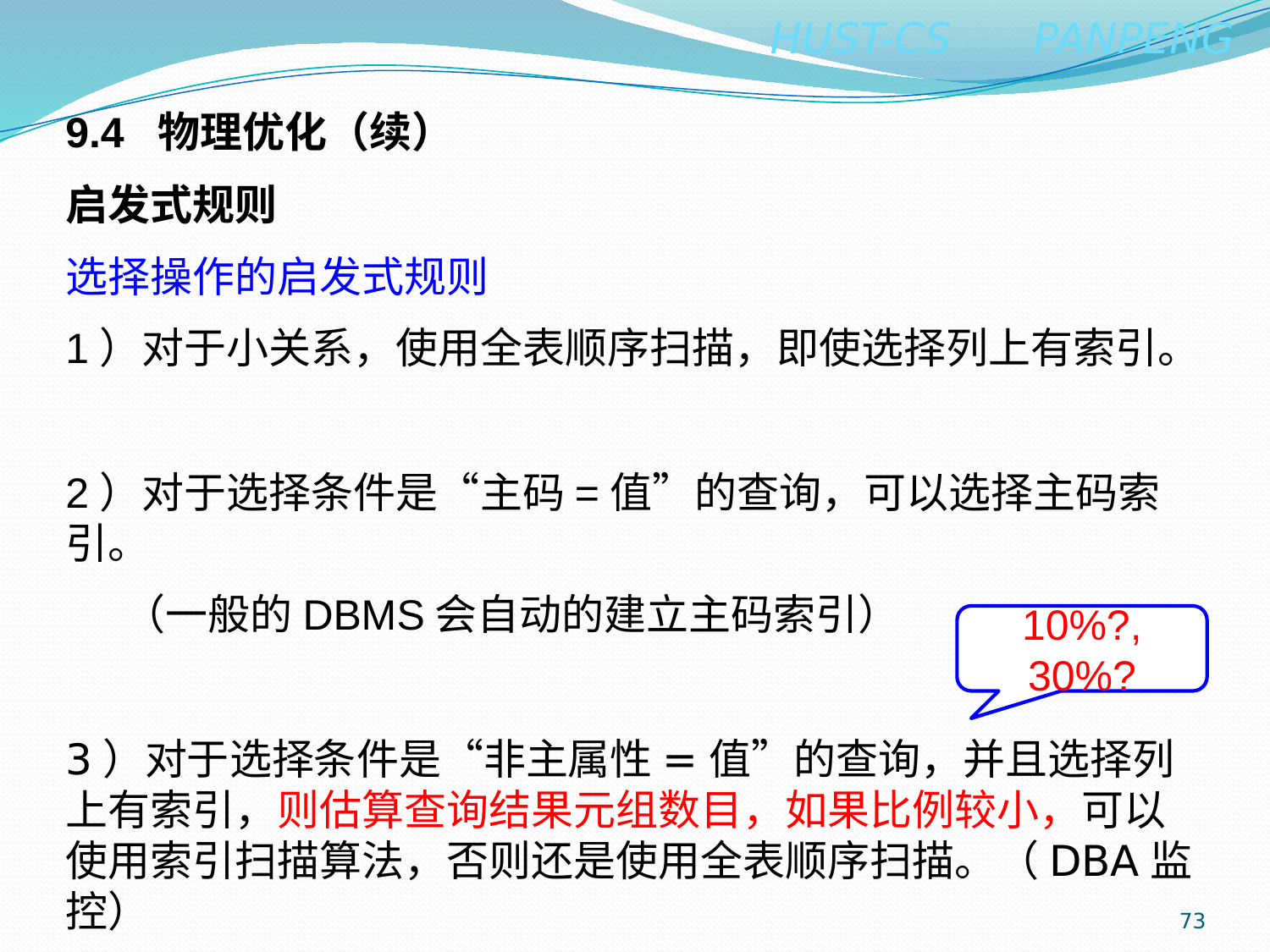

9.4  物理优化（续）
启发式规则
选择操作的启发式规则
1）对于小关系，使用全表顺序扫描，即使选择列上有索引。

2）对于选择条件是“主码=值”的查询，可以选择主码索引。
     （一般的DBMS会自动的建立主码索引）

3）对于选择条件是“非主属性=值”的查询，并且选择列上有索引，则估算查询结果元组数目，如果比例较小，可以使用索引扫描算法，否则还是使用全表顺序扫描。（DBA监控）

10%?, 30%?
73